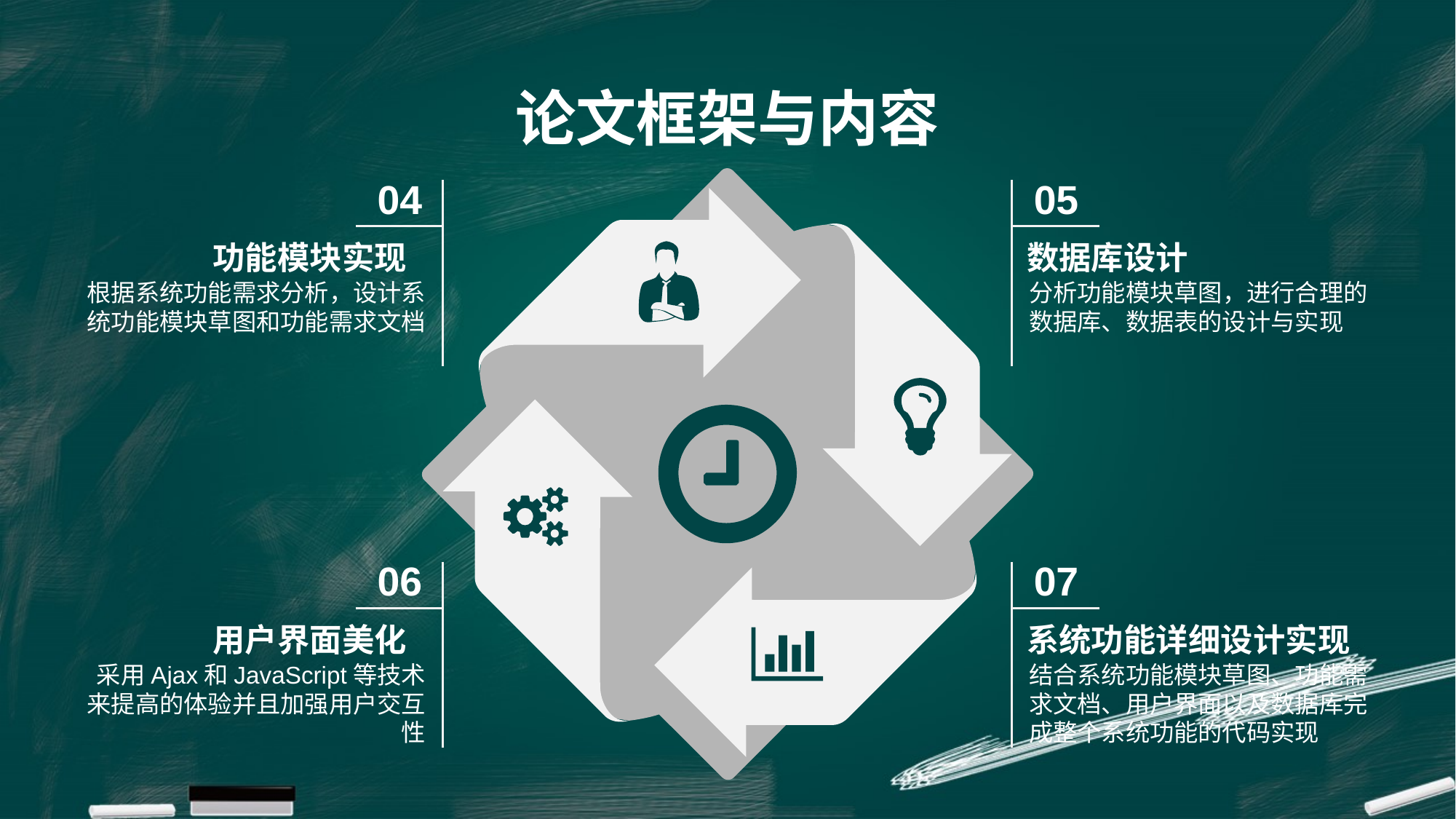

论文框架与内容
04
05

功能模块实现

根据系统功能需求分析，设计系统功能模块草图和功能需求文档
数据库设计

分析功能模块草图，进行合理的数据库、数据表的设计与实现

06
07

用户界面美化

采用Ajax和JavaScript等技术来提高的体验并且加强用户交互性
系统功能详细设计实现

结合系统功能模块草图、功能需求文档、用户界面以及数据库完成整个系统功能的代码实现